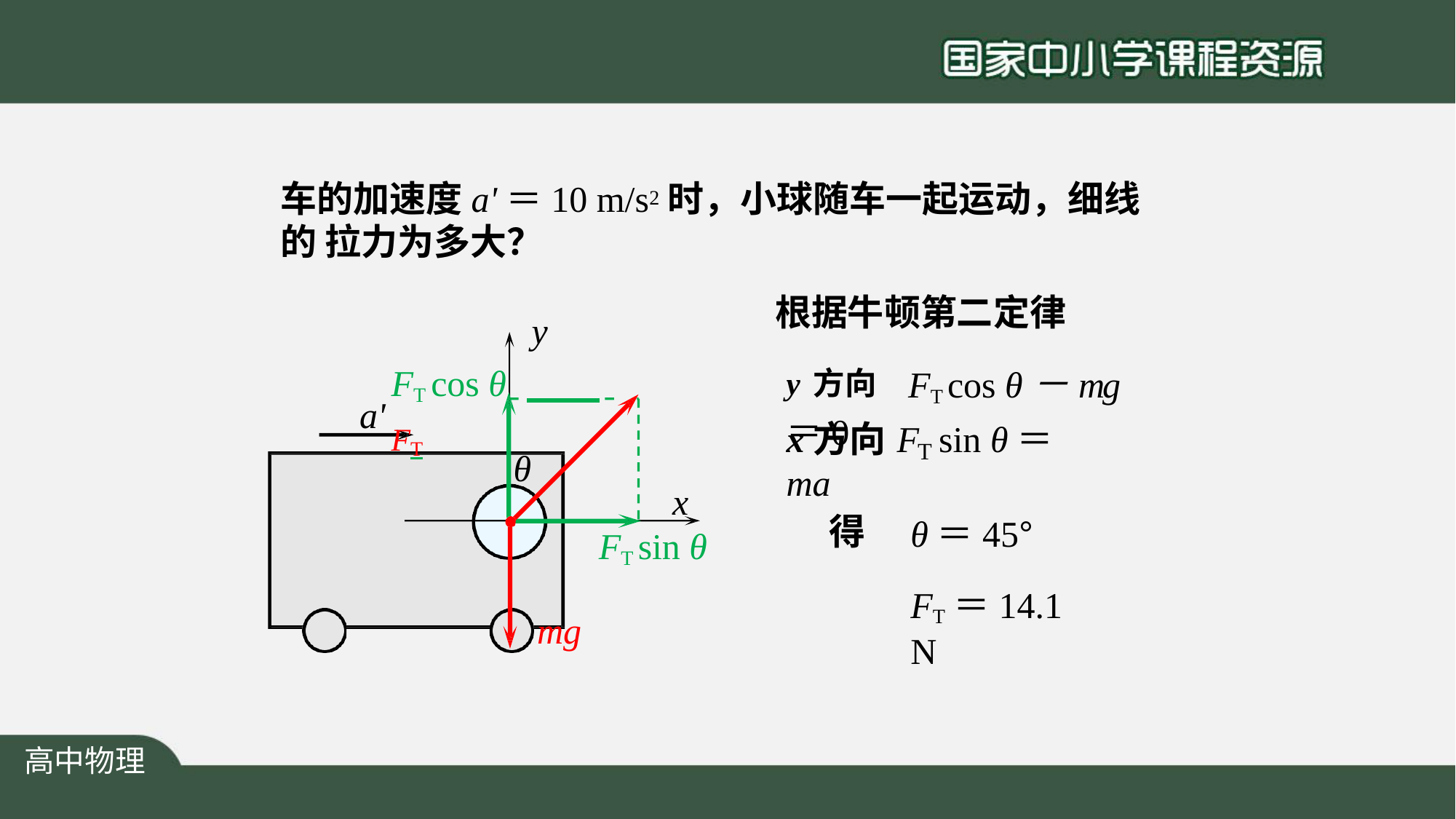

# 车的加速度aʹ＝10 m/s2时，小球随车一起运动，细线的 拉力为多大？
根据牛顿第二定律
y方向	FT cos θ－mg＝0
y

FT cos θ	         FT
aʹ

x方向	F	sin θ＝ma

T
θ

x  FT sin θ

得
θ＝45°
FT＝14.1 N

mg

高中物理